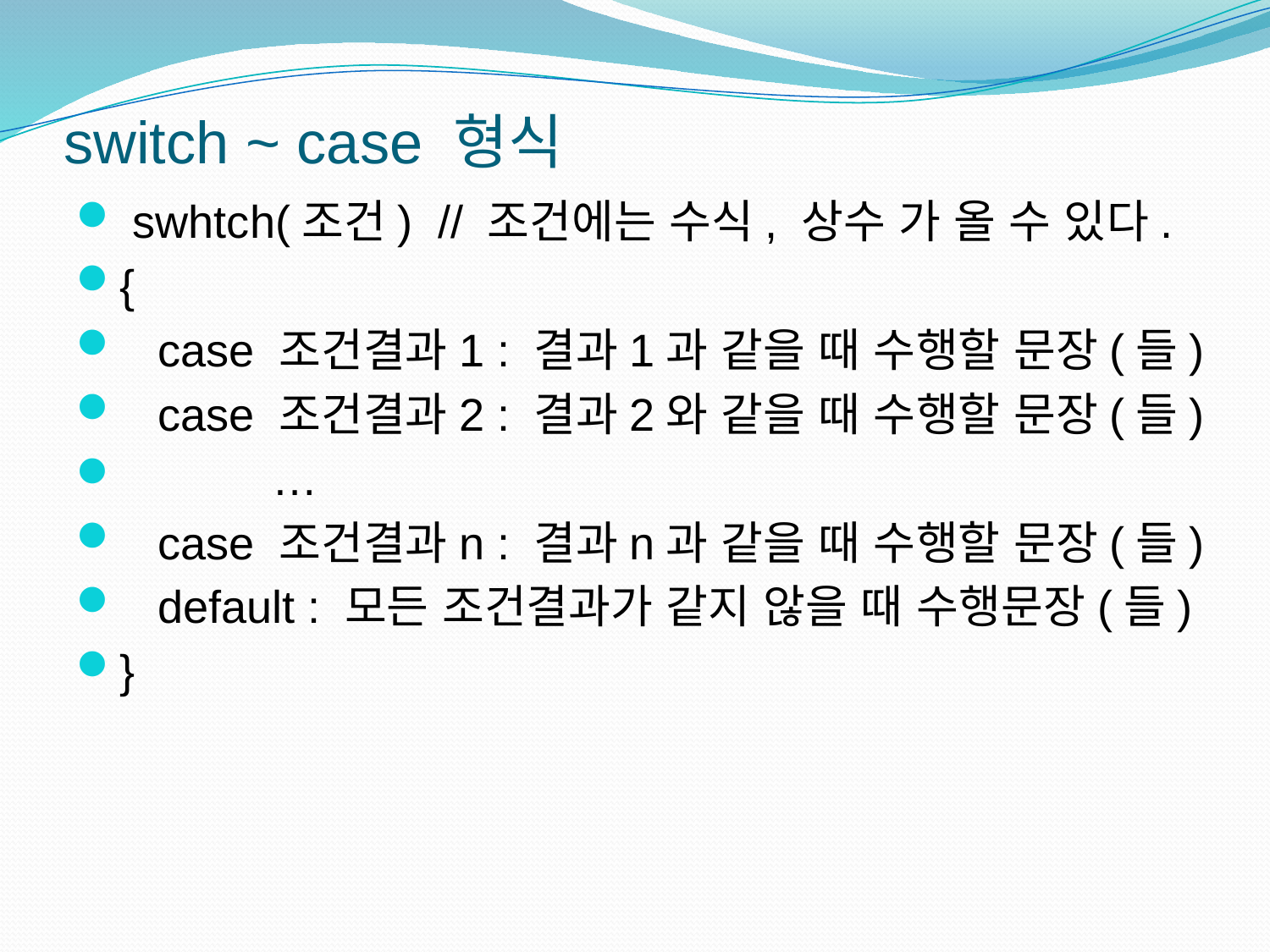

# switch ~ case 형식
 swhtch(조건)  // 조건에는 수식, 상수 가 올 수 있다.
{
   case 조건결과1 : 결과1과 같을 때 수행할 문장(들)
   case 조건결과2 : 결과2와 같을 때 수행할 문장(들)
            …
   case 조건결과n : 결과n과 같을 때 수행할 문장(들)
   default : 모든 조건결과가 같지 않을 때 수행문장(들)
}